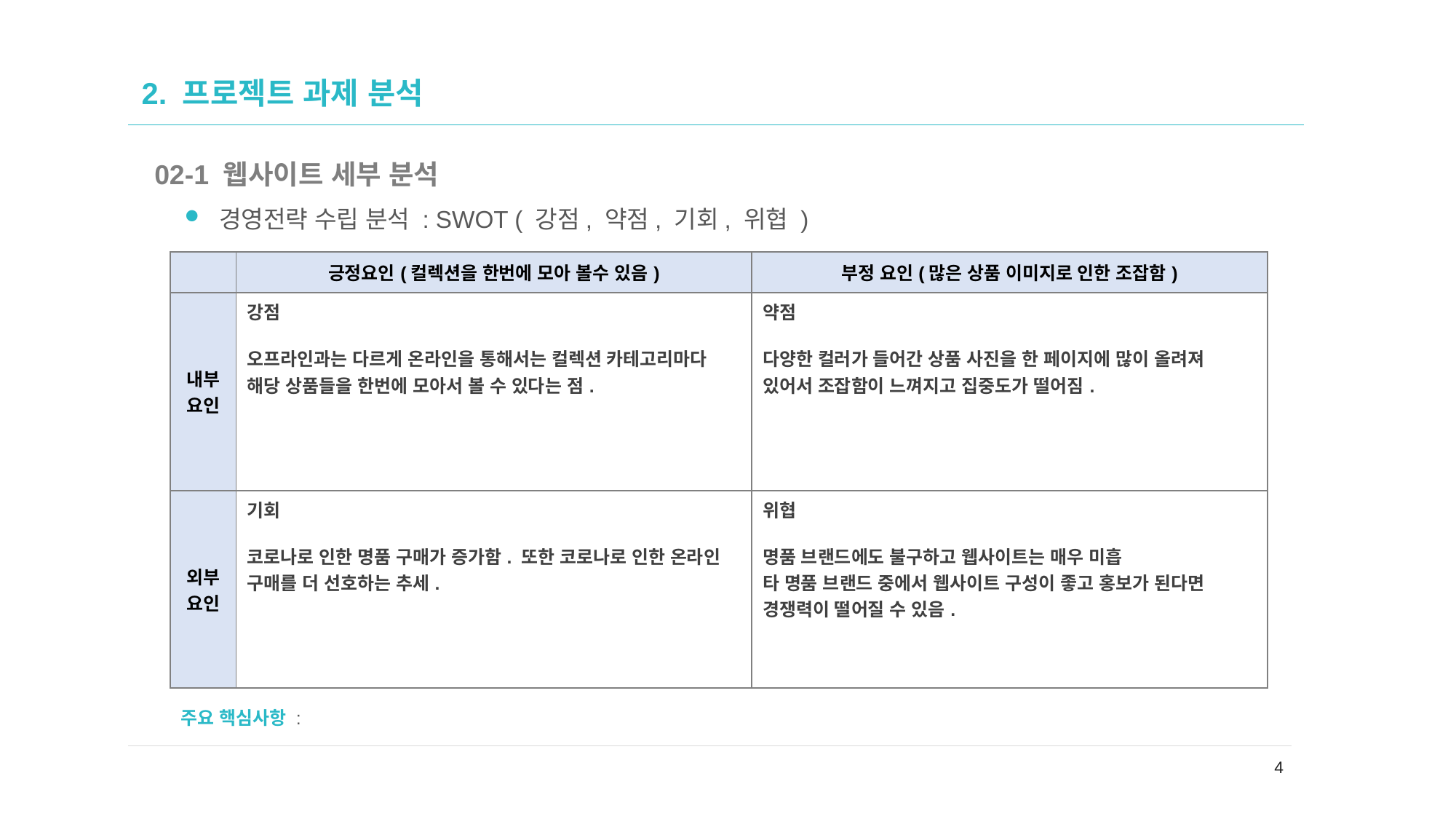

# 2. 프로젝트 과제 분석
02-1 웹사이트 세부 분석
경영전략 수립 분석 : SWOT ( 강점, 약점, 기회, 위협 )

|  | 긍정요인(컬렉션을 한번에 모아 볼수 있음) | 부정 요인(많은 상품 이미지로 인한 조잡함) |
| --- | --- | --- |
| 내부요인 | 강점 오프라인과는 다르게 온라인을 통해서는 컬렉션 카테고리마다 해당 상품들을 한번에 모아서 볼 수 있다는 점. | 약점 다양한 컬러가 들어간 상품 사진을 한 페이지에 많이 올려져 있어서 조잡함이 느껴지고 집중도가 떨어짐. |
| 외부요인 | 기회 코로나로 인한 명품 구매가 증가함. 또한 코로나로 인한 온라인 구매를 더 선호하는 추세. | 위협 명품 브랜드에도 불구하고 웹사이트는 매우 미흡 타 명품 브랜드 중에서 웹사이트 구성이 좋고 홍보가 된다면 경쟁력이 떨어질 수 있음. |
주요 핵심사항 :
4